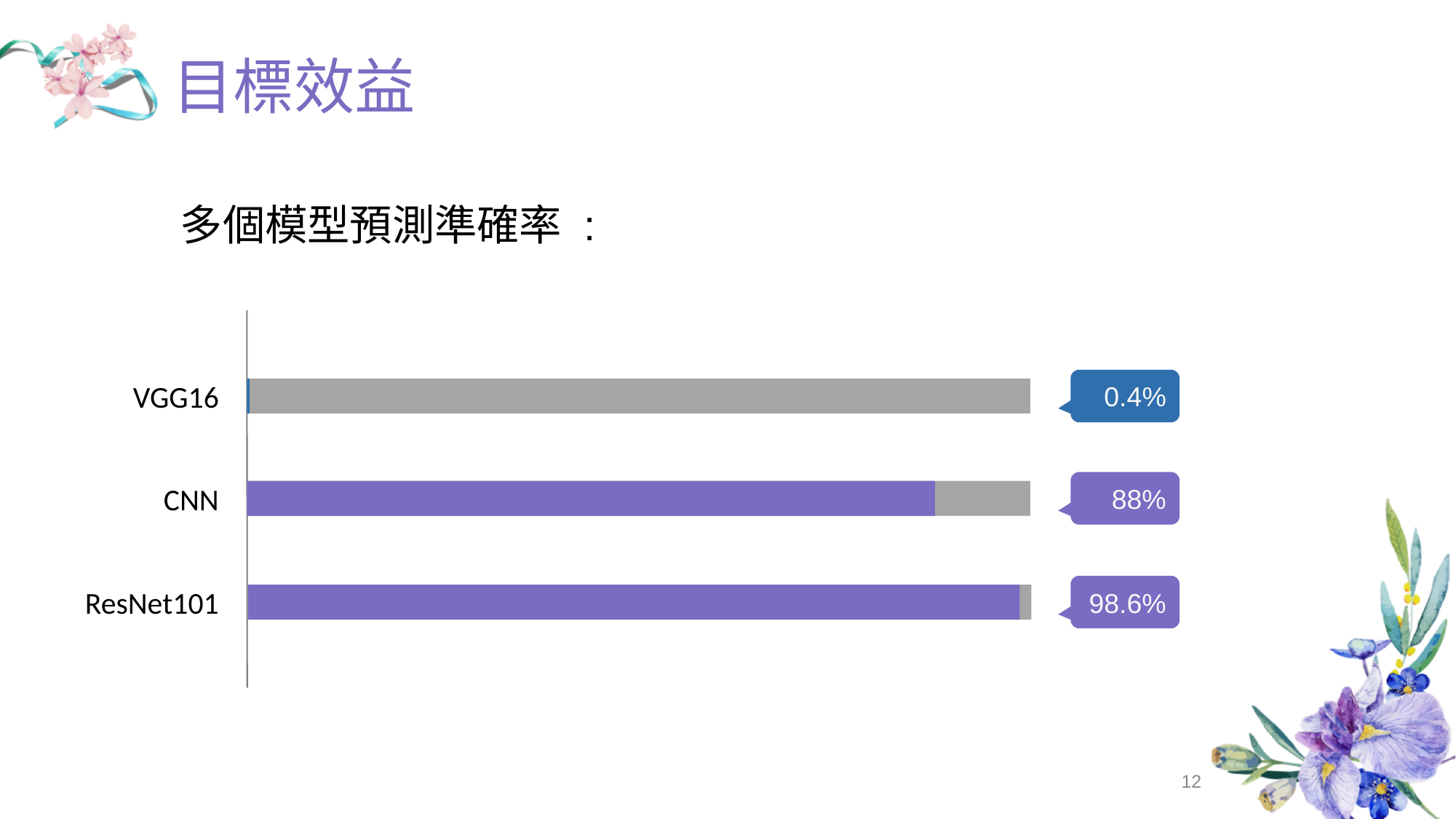

# 目標效益
多個模型預測準確率 :

0.4%
VGG16

88%
CNN

98.6%
ResNet101

12